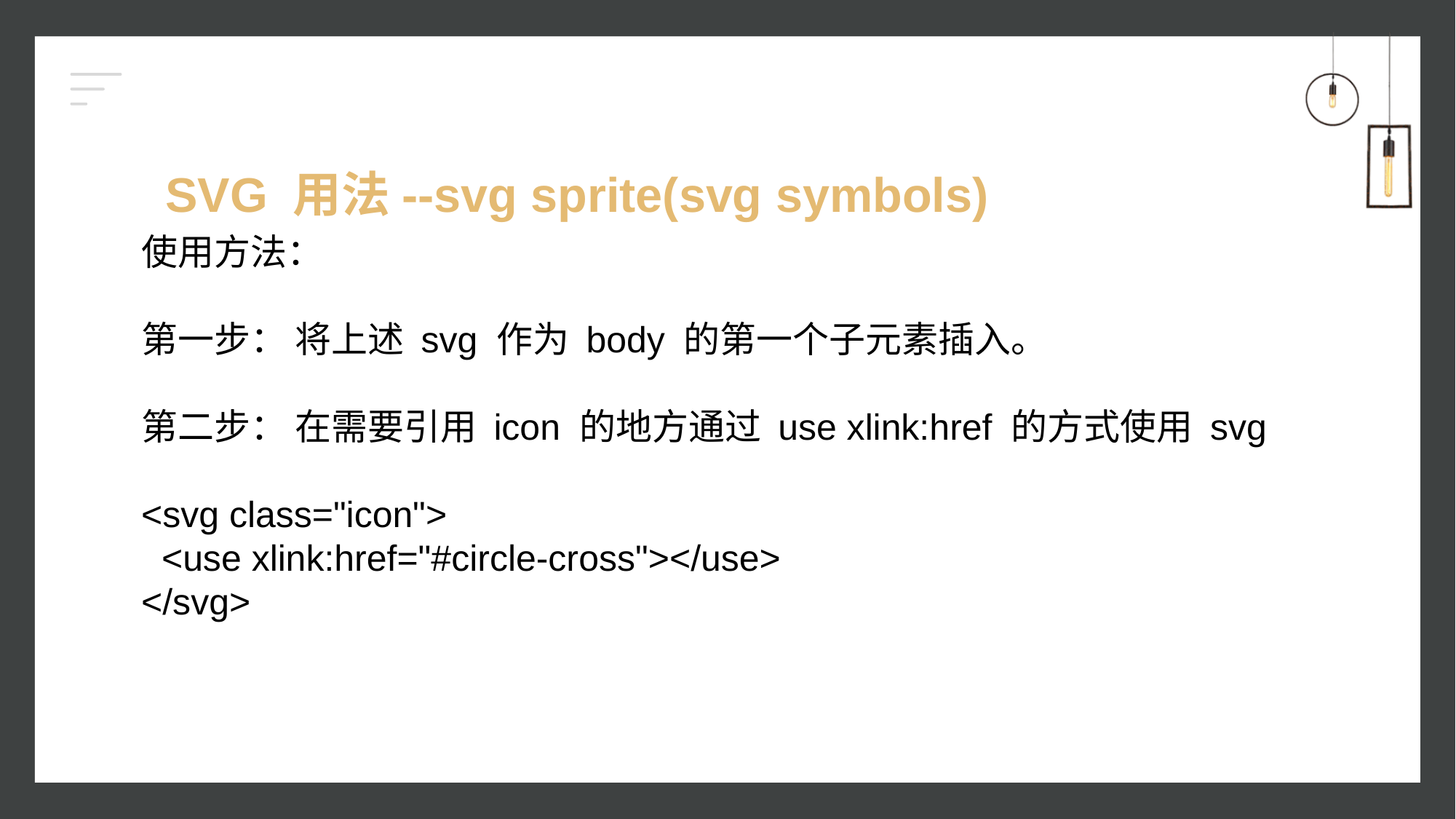

# SVG 用法--svg sprite(svg symbols)
<svg xmlns="http://www.w3.org/2000/svg" style="display: none;">

    <symbol id="circle-cross" viewBox="0 0 32 32">
      <title>circle-cross icon</title>
      <path d="M16 1.333q2.99 0 5.703 1.161t4.677 3.125 3.125 4.677 1.161 5.703-1.161 5.703-	3.125 4.677-4.677 3.125-5.703 1.161-5.703-1.161-4.677-3.125-3.125-4.677-1.161-	5.703 1.161-5.703 3.125-4.677 "/>
    </symbol>

    <symbol id="circle-check" viewBox="0 0 32 32">
      <title>circle-check icon</title>
      <path d="M16 1.333q2.l1.885 1.885 4.708-4.719q.396-.396.948-.396z"/>
    </symbol>

    <!-- .... -->
</svg>
使用方法：

第一步： 将上述 svg 作为 body 的第一个子元素插入。

第二步： 在需要引用 icon 的地方通过 use xlink:href 的方式使用 svg

<svg class="icon">
  <use xlink:href="#circle-cross"></use>
</svg>

| svg symbols 是定义 svg 引用的一种方式，基于该方式下的 svg sprite 是在传统 svg sprite 上的改进，改进了在 sprite 中获取单一 Icon 的调用方式，之前是根据位置，基于 svg symbol 下的调用是根据id引用。 |
| --- |